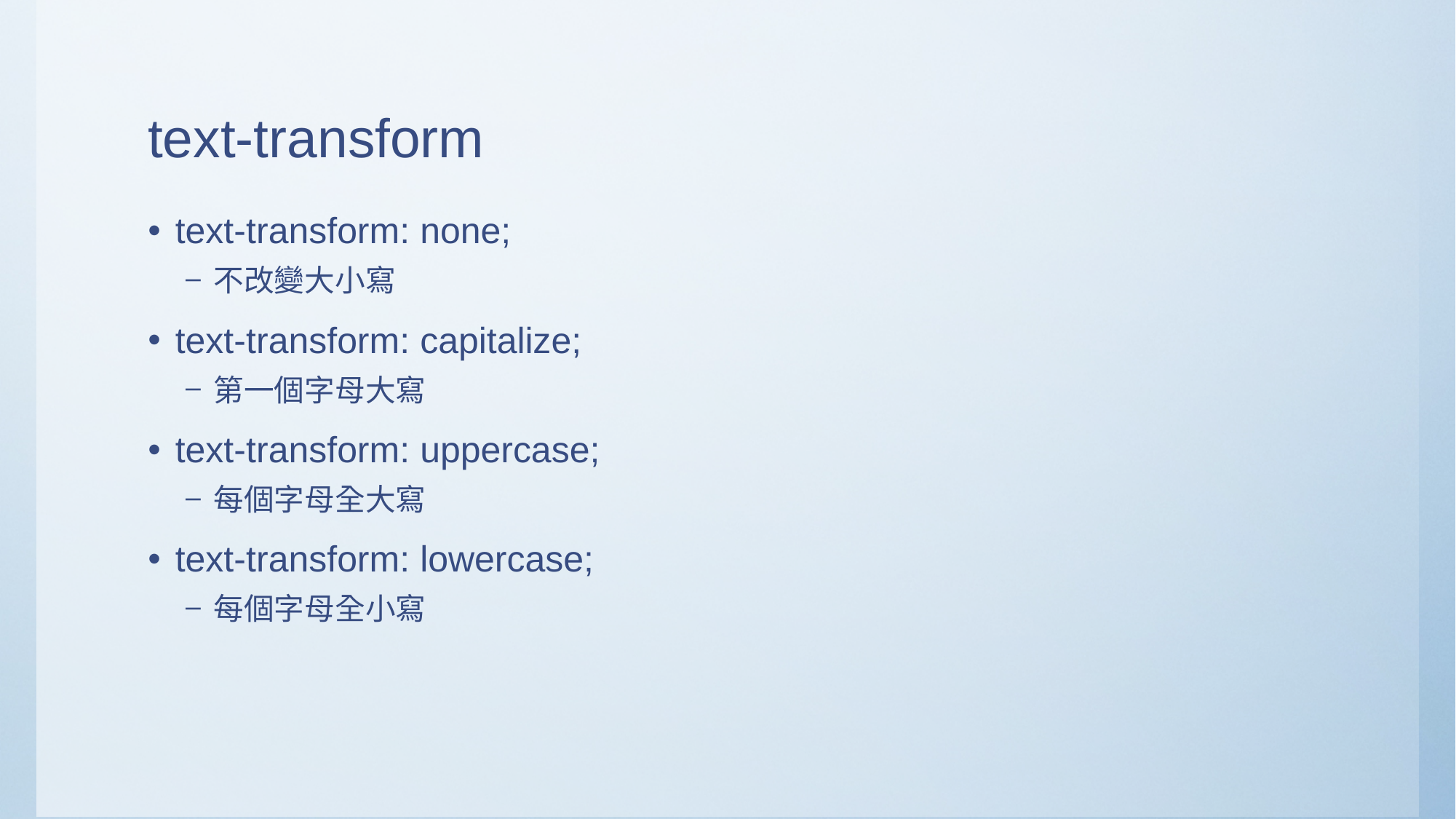

# text-transform
text-transform: none;
不改變大小寫
text-transform: capitalize;
第一個字母大寫
text-transform: uppercase;
每個字母全大寫
text-transform: lowercase;
每個字母全小寫